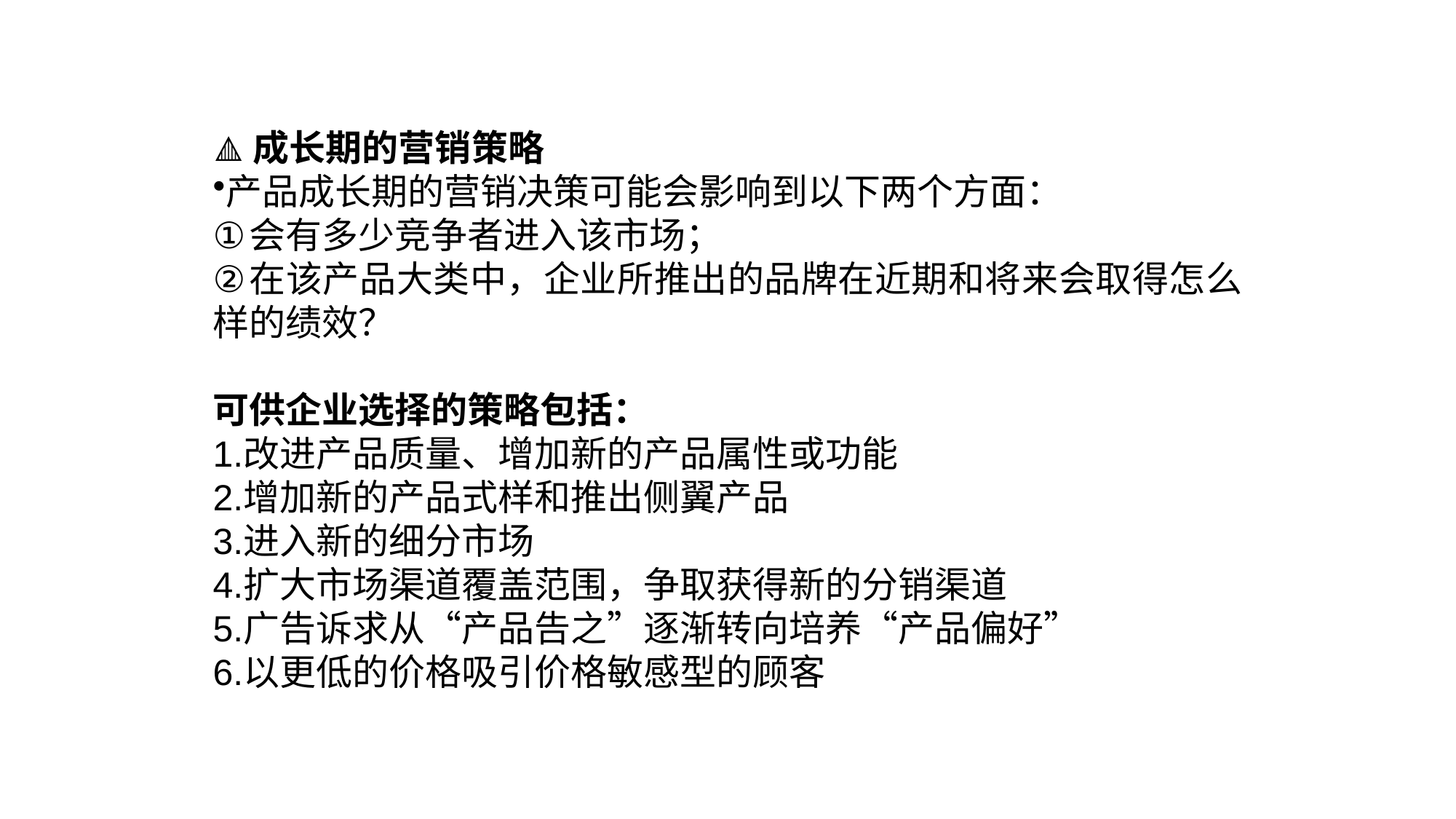

🔺成长期的营销策略
产品成长期的营销决策可能会影响到以下两个方面：
会有多少竞争者进入该市场；
在该产品大类中，企业所推出的品牌在近期和将来会取得怎么样的绩效？

可供企业选择的策略包括：
改进产品质量、增加新的产品属性或功能
增加新的产品式样和推出侧翼产品
进入新的细分市场
扩大市场渠道覆盖范围，争取获得新的分销渠道
广告诉求从“产品告之”逐渐转向培养“产品偏好”
以更低的价格吸引价格敏感型的顾客